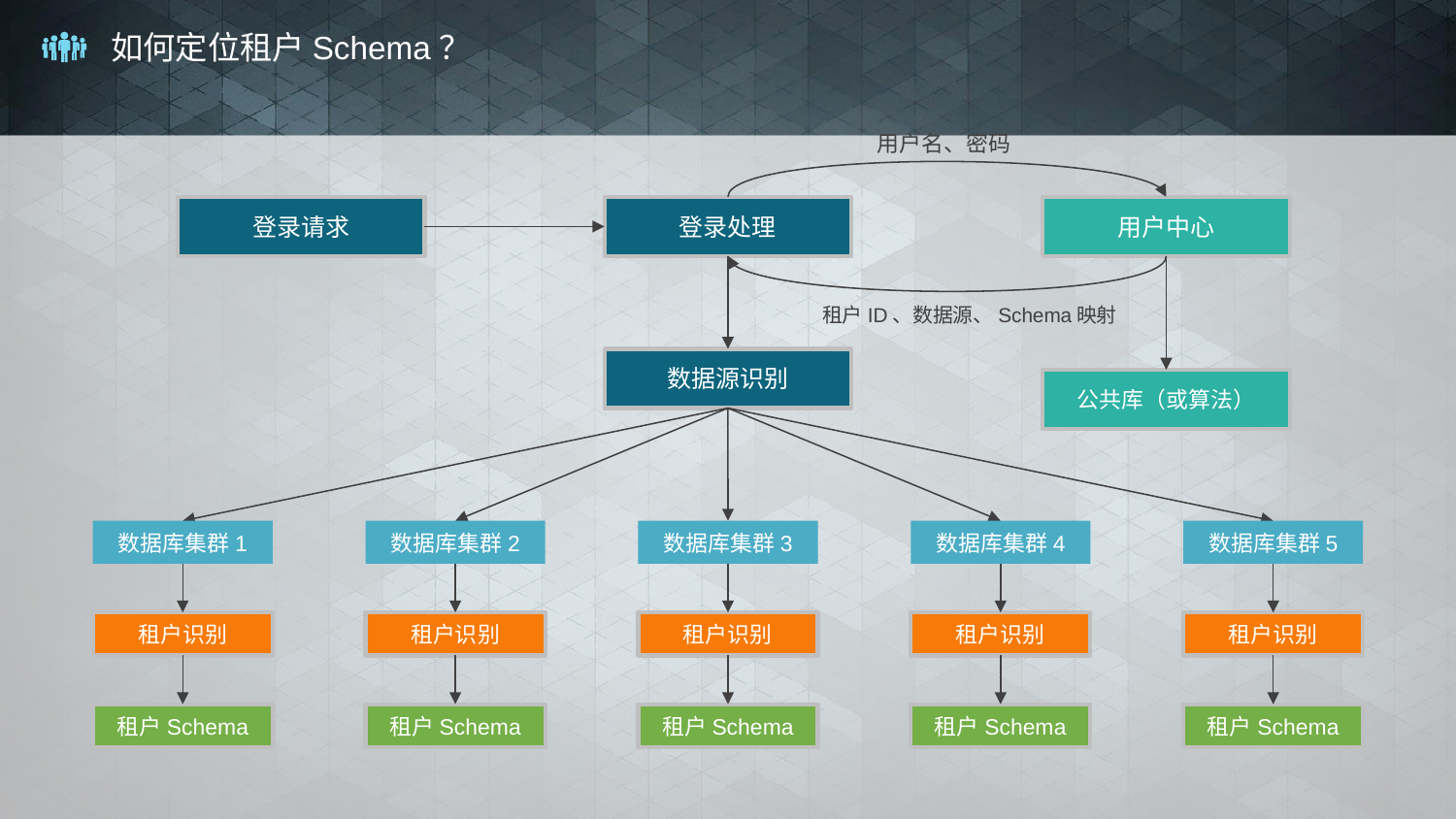

# 如何定位租户Schema？

用户名、密码
登录请求
登录处理
用户中心
租户ID、数据源、Schema映射
数据源识别
公共库（或算法）
数据库集群1
数据库集群2
数据库集群3
数据库集群4
数据库集群5
租户识别
租户识别
租户识别
租户识别
租户识别
租户Schema
租户Schema
租户Schema
租户Schema
租户Schema